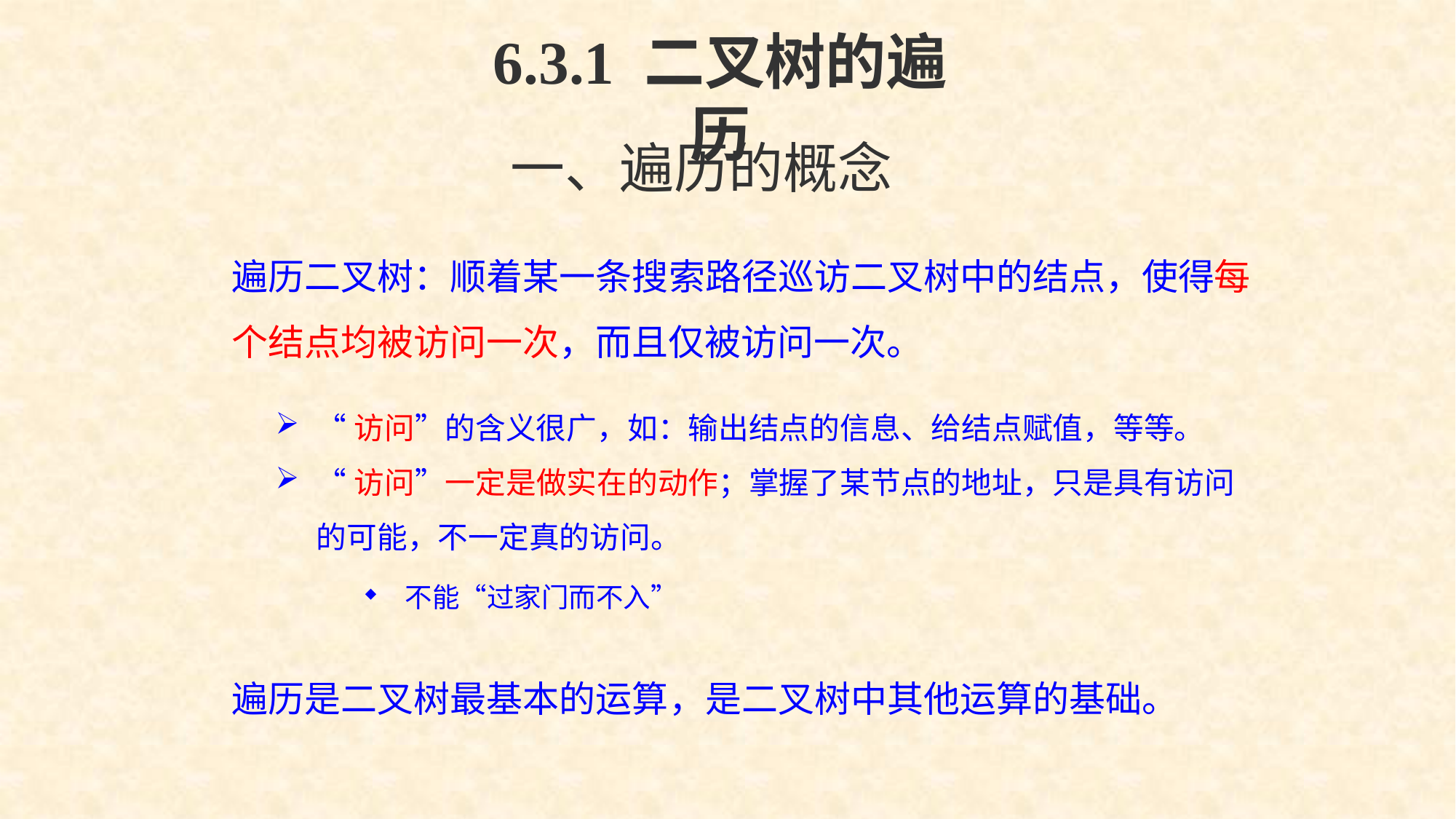

6.3.1 二叉树的遍历
一、遍历的概念
遍历二叉树：顺着某一条搜索路径巡访二叉树中的结点，使得每个结点均被访问一次，而且仅被访问一次。
“访问”的含义很广，如：输出结点的信息、给结点赋值，等等。
“访问”一定是做实在的动作；掌握了某节点的地址，只是具有访问的可能，不一定真的访问。
不能“过家门而不入”
遍历是二叉树最基本的运算，是二叉树中其他运算的基础。